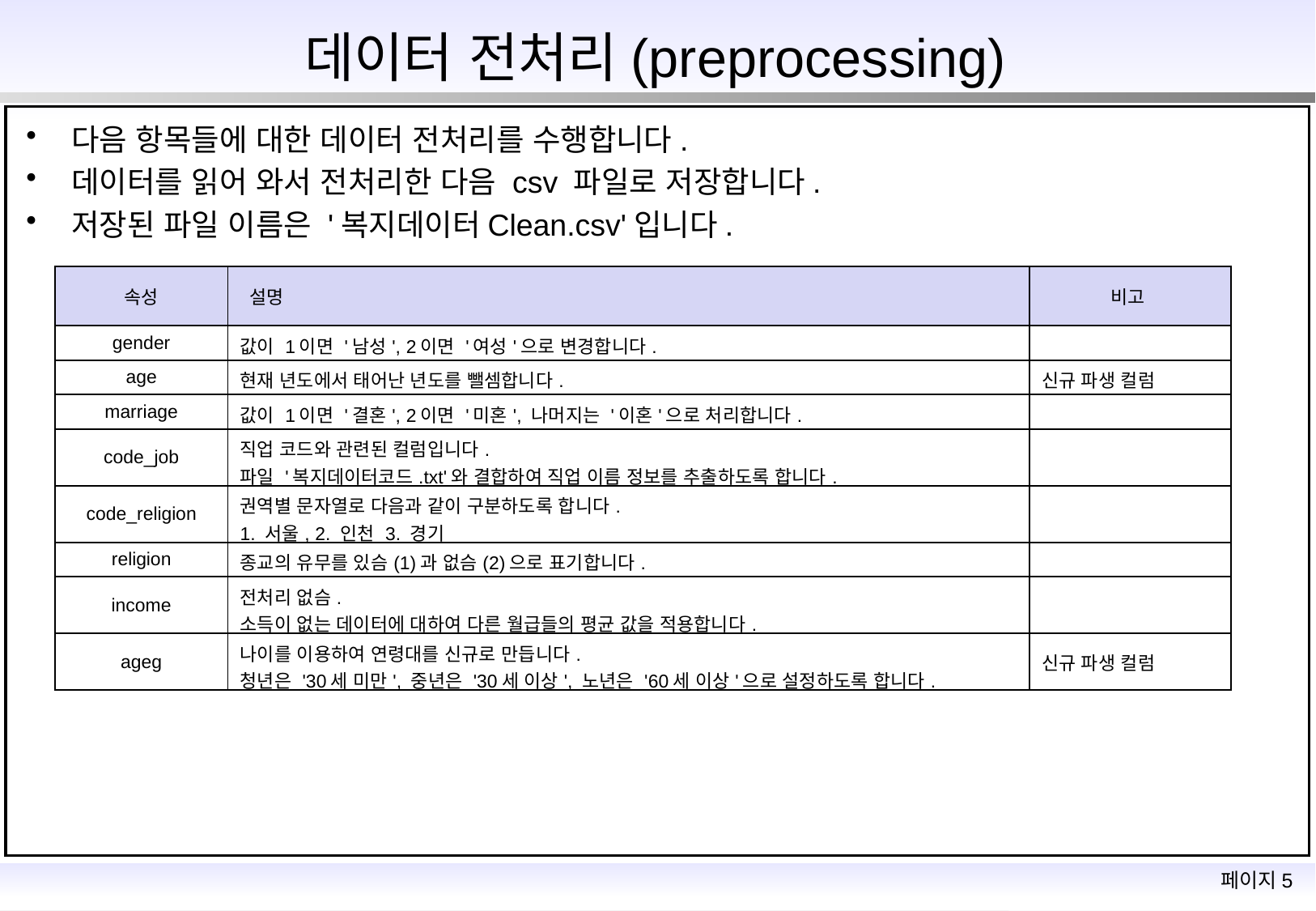

# 데이터 전처리(preprocessing)
다음 항목들에 대한 데이터 전처리를 수행합니다.
데이터를 읽어 와서 전처리한 다음 csv 파일로 저장합니다.
저장된 파일 이름은 '복지데이터Clean.csv'입니다.
| 속성 | 설명 | 비고 |
| --- | --- | --- |
| gender | 값이 1이면 '남성', 2이면 '여성'으로 변경합니다. |  |
| age | 현재 년도에서 태어난 년도를 뺄셈합니다. | 신규 파생 컬럼 |
| marriage | 값이 1이면 '결혼', 2이면 '미혼', 나머지는 '이혼'으로 처리합니다. |  |
| code\_job | 직업 코드와 관련된 컬럼입니다. 파일 '복지데이터코드.txt'와 결합하여 직업 이름 정보를 추출하도록 합니다. |  |
| code\_religion | 권역별 문자열로 다음과 같이 구분하도록 합니다. 1. 서울, 2. 인천 3. 경기 |  |
| religion | 종교의 유무를 있슴(1)과 없슴(2)으로 표기합니다. |  |
| income | 전처리 없슴. 소득이 없는 데이터에 대하여 다른 월급들의 평균 값을 적용합니다. |  |
| ageg | 나이를 이용하여 연령대를 신규로 만듭니다. 청년은 '30세 미만', 중년은 '30세 이상', 노년은 '60세 이상'으로 설정하도록 합니다. | 신규 파생 컬럼 |